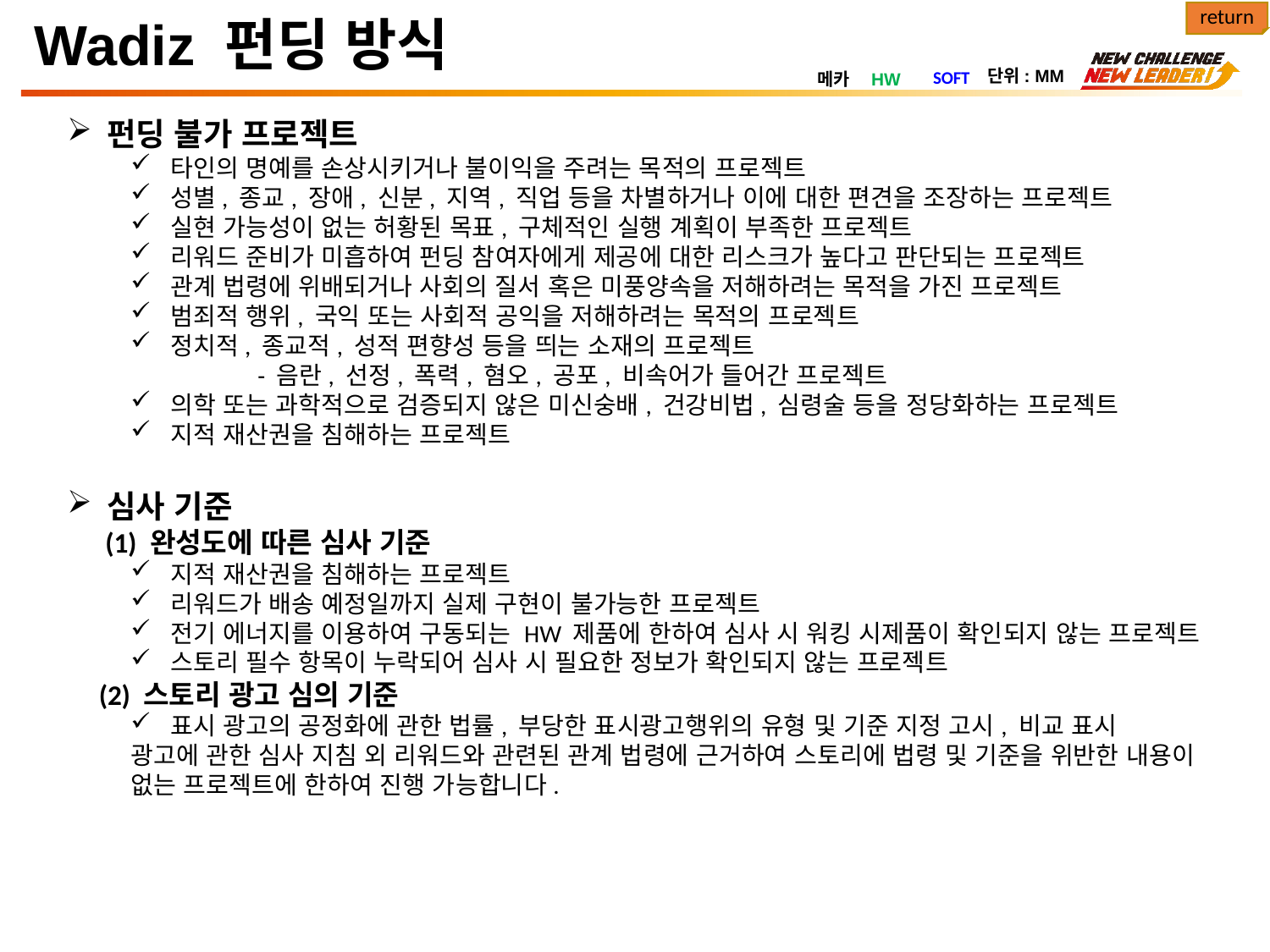

return
Wadiz 펀딩 방식
단위: MM
SOFT
메카
HW
펀딩 불가 프로젝트
타인의 명예를 손상시키거나 불이익을 주려는 목적의 프로젝트
성별, 종교, 장애, 신분, 지역, 직업 등을 차별하거나 이에 대한 편견을 조장하는 프로젝트
실현 가능성이 없는 허황된 목표, 구체적인 실행 계획이 부족한 프로젝트
리워드 준비가 미흡하여 펀딩 참여자에게 제공에 대한 리스크가 높다고 판단되는 프로젝트
관계 법령에 위배되거나 사회의 질서 혹은 미풍양속을 저해하려는 목적을 가진 프로젝트
범죄적 행위, 국익 또는 사회적 공익을 저해하려는 목적의 프로젝트
정치적, 종교적, 성적 편향성 등을 띄는 소재의 프로젝트
 	- 음란, 선정, 폭력, 혐오, 공포, 비속어가 들어간 프로젝트
의학 또는 과학적으로 검증되지 않은 미신숭배, 건강비법, 심령술 등을 정당화하는 프로젝트
지적 재산권을 침해하는 프로젝트

심사 기준
      (1) 완성도에 따른 심사 기준
지적 재산권을 침해하는 프로젝트
리워드가 배송 예정일까지 실제 구현이 불가능한 프로젝트
전기 에너지를 이용하여 구동되는 HW 제품에 한하여 심사 시 워킹 시제품이 확인되지 않는 프로젝트
스토리 필수 항목이 누락되어 심사 시 필요한 정보가 확인되지 않는 프로젝트
     (2) 스토리 광고 심의 기준
표시 광고의 공정화에 관한 법률, 부당한 표시광고행위의 유형 및 기준 지정 고시, 비교 표시
광고에 관한 심사 지침 외 리워드와 관련된 관계 법령에 근거하여 스토리에 법령 및 기준을 위반한 내용이
없는 프로젝트에 한하여 진행 가능합니다.